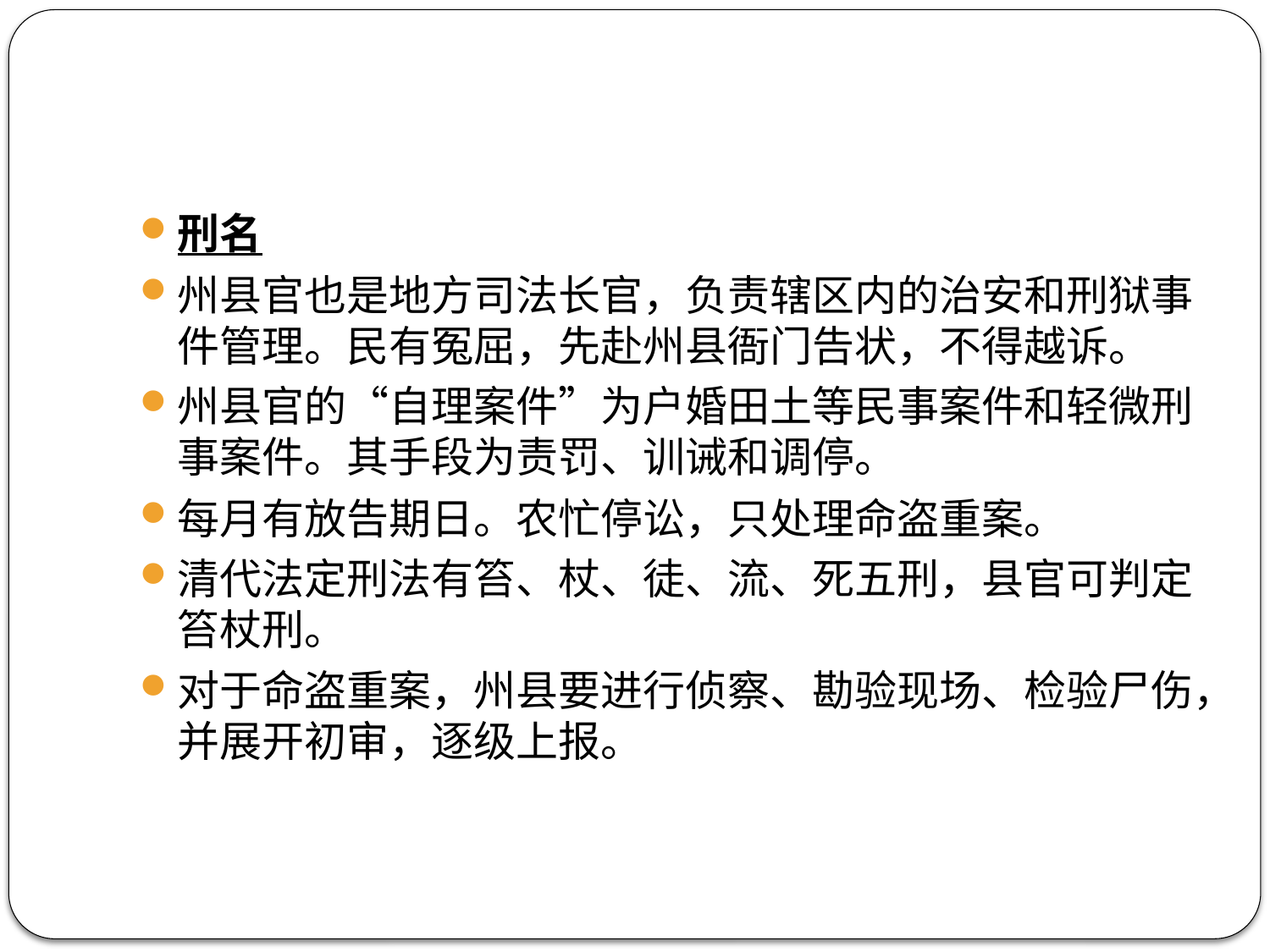

#
刑名
州县官也是地方司法长官，负责辖区内的治安和刑狱事件管理。民有冤屈，先赴州县衙门告状，不得越诉。
州县官的“自理案件”为户婚田土等民事案件和轻微刑事案件。其手段为责罚、训诫和调停。
每月有放告期日。农忙停讼，只处理命盗重案。
清代法定刑法有笞、杖、徒、流、死五刑，县官可判定笞杖刑。
对于命盗重案，州县要进行侦察、勘验现场、检验尸伤，并展开初审，逐级上报。